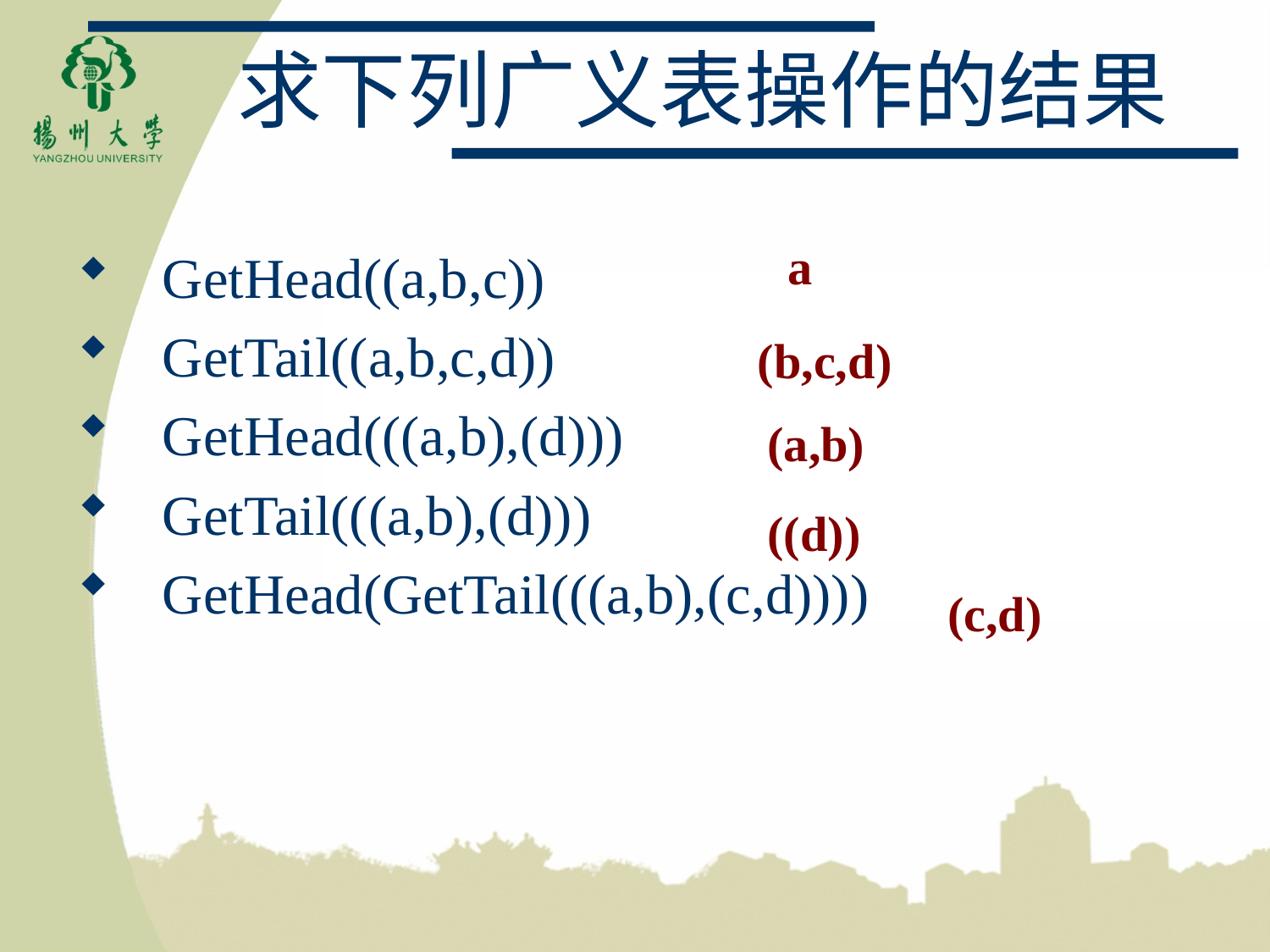

# 求下列广义表操作的结果

GetHead((a,b,c))
GetTail((a,b,c,d))
GetHead(((a,b),(d)))
GetTail(((a,b),(d)))
GetHead(GetTail(((a,b),(c,d))))
a
(b,c,d)
(a,b)
((d))
(c,d)